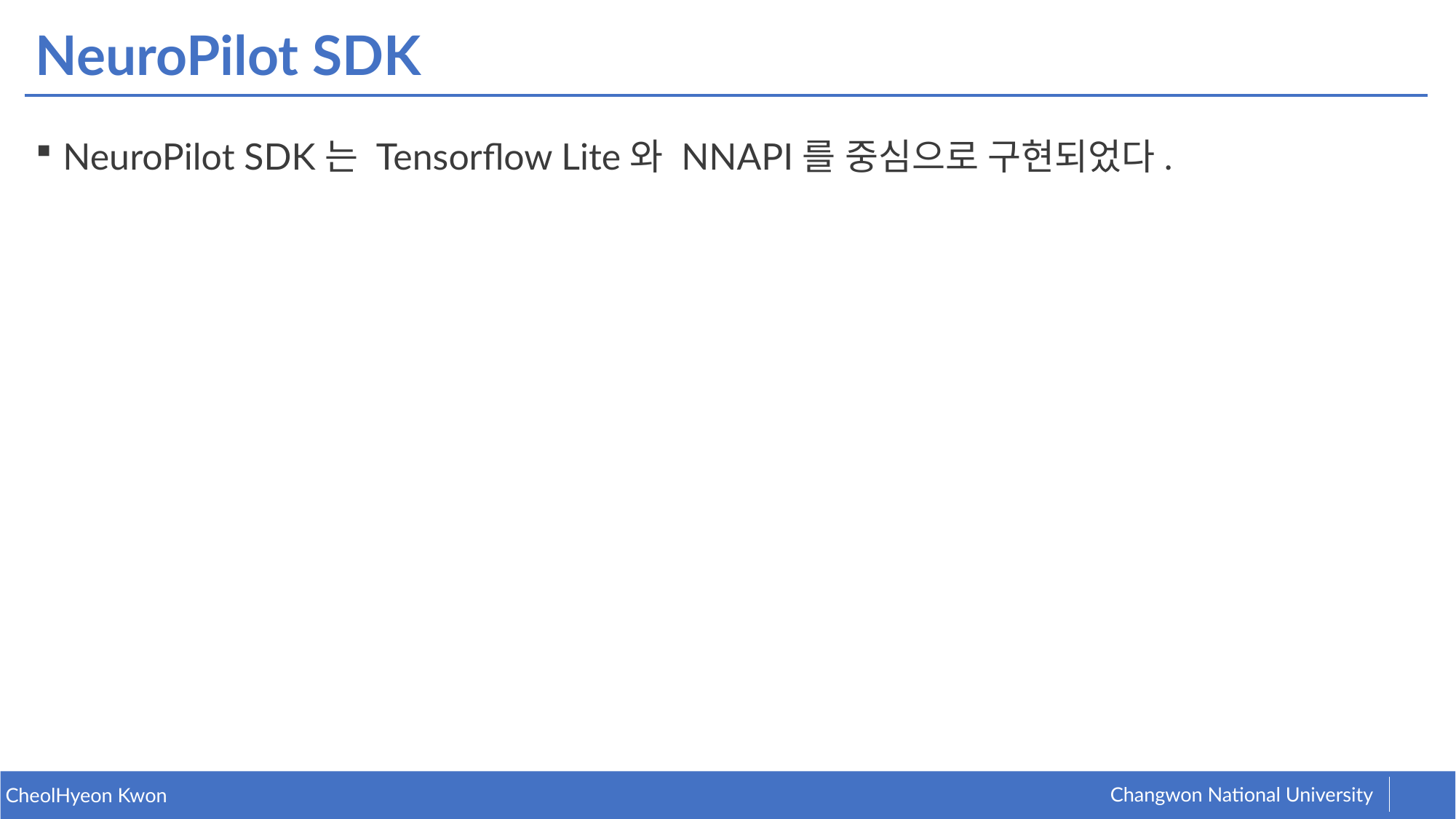

# NeuroPilot SDK
NeuroPilot SDK는 Tensorflow Lite와 NNAPI를 중심으로 구현되었다.